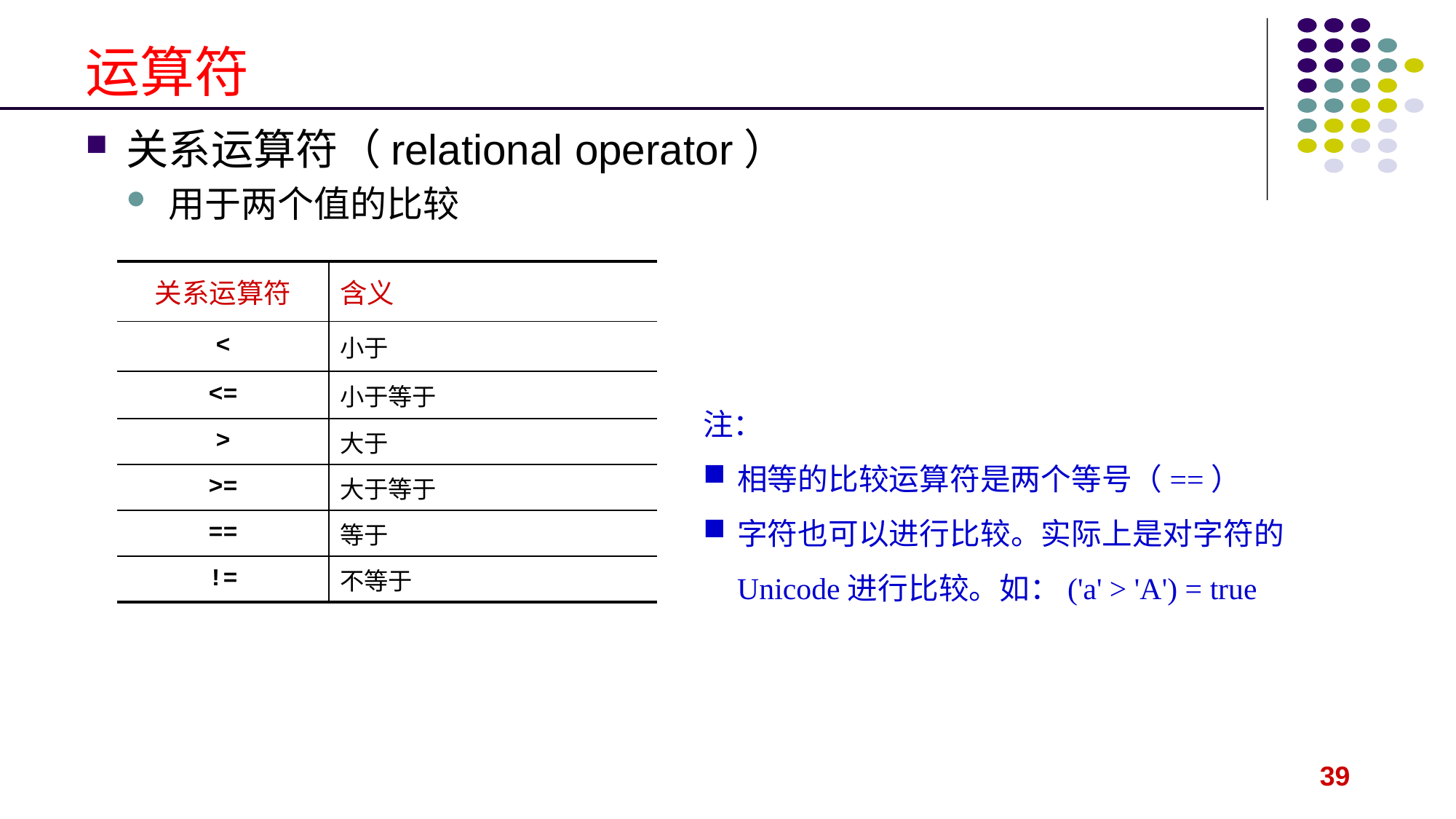

# 运算符
关系运算符（relational operator）
用于两个值的比较

| 关系运算符 | 含义 |
| --- | --- |
| < | 小于 |
| <= | 小于等于 |
| > | 大于 |
| >= | 大于等于 |
| == | 等于 |
| != | 不等于 |
注：
相等的比较运算符是两个等号（==）
字符也可以进行比较。实际上是对字符的Unicode进行比较。如：('a' > 'A') = true